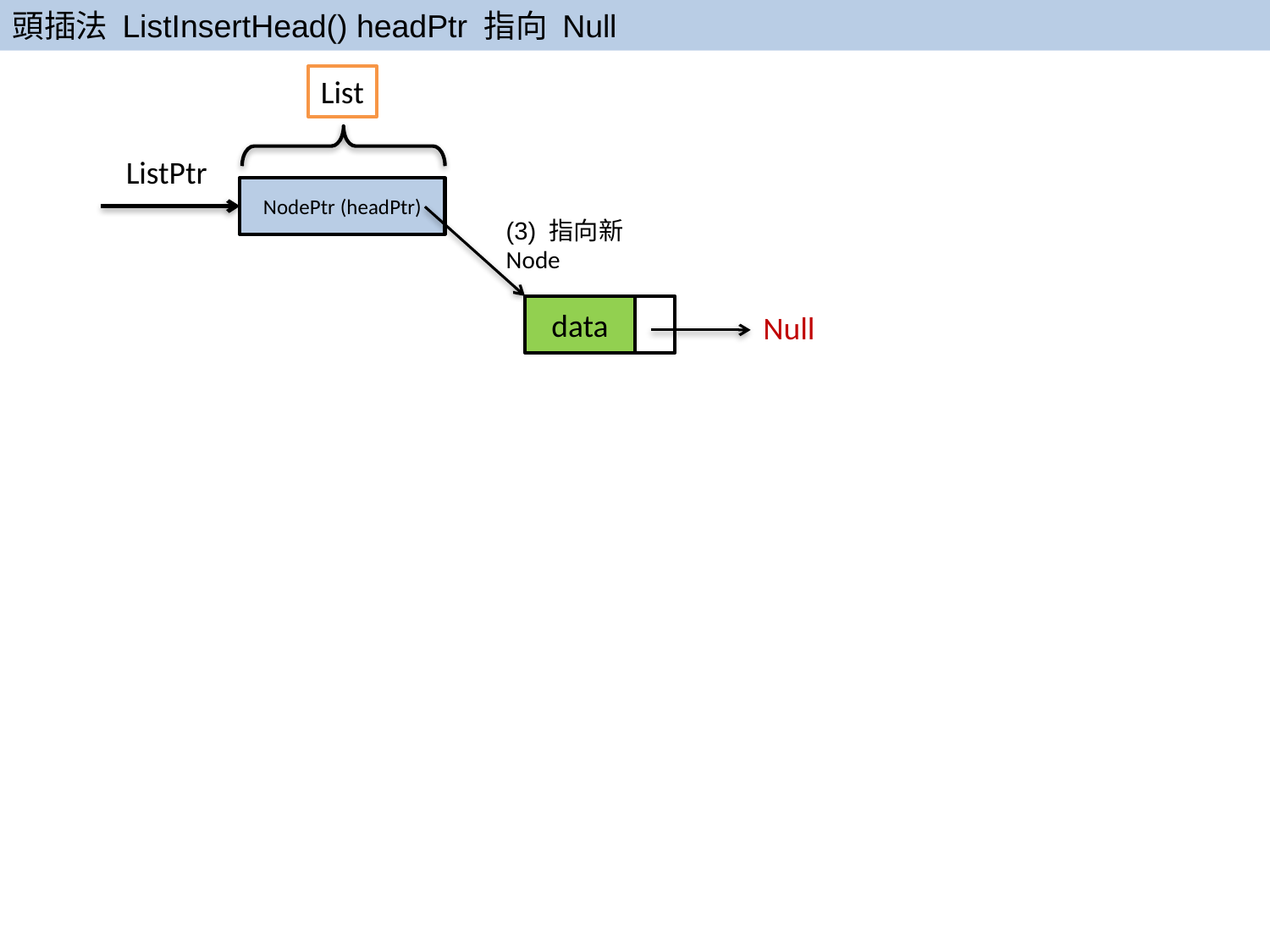

頭插法 ListInsertHead() headPtr 指向 Null

List
ListPtr
NodePtr (headPtr)
(3) 指向新 Node
data

Null